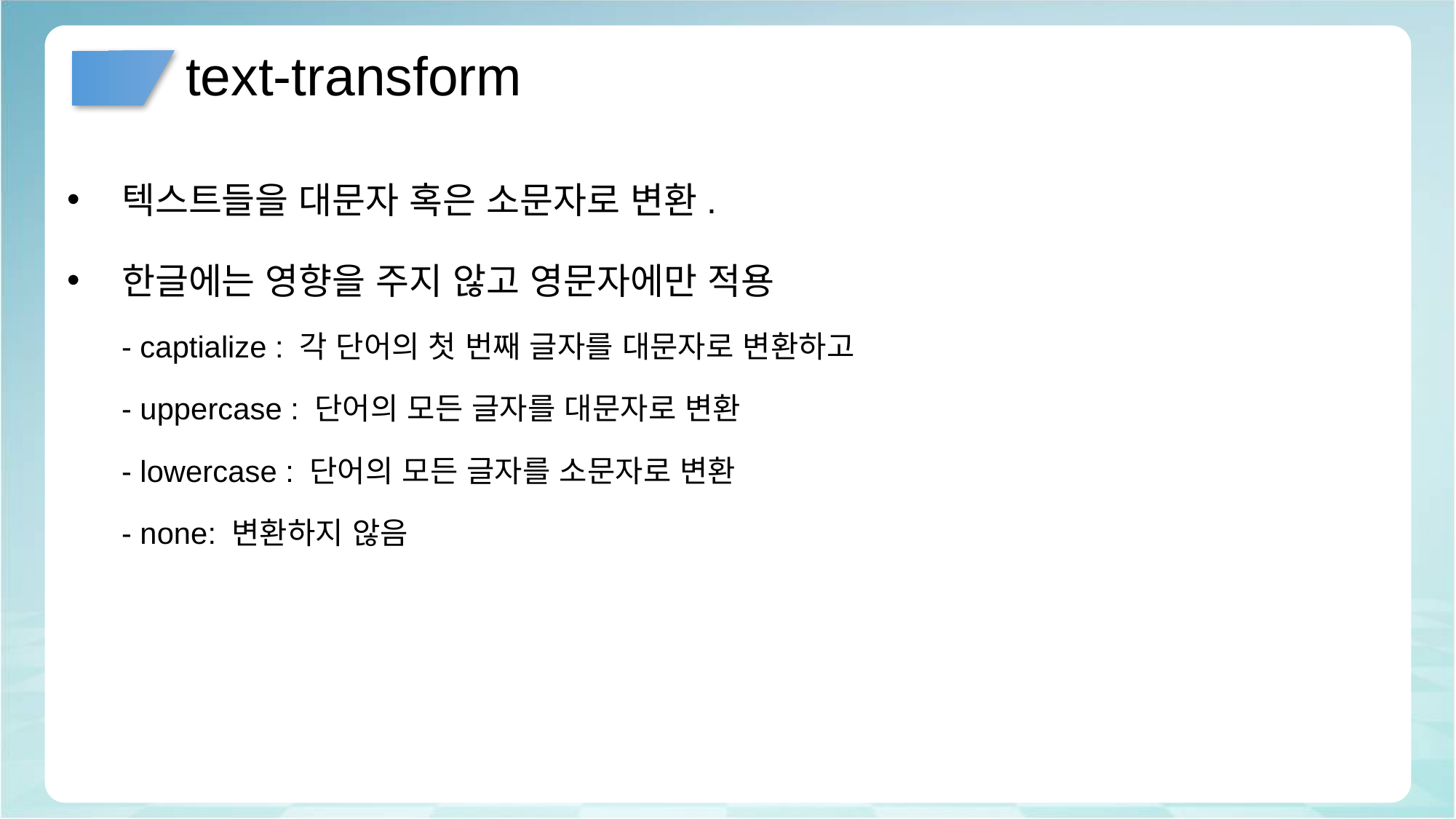

# text-transform
텍스트들을 대문자 혹은 소문자로 변환.
한글에는 영향을 주지 않고 영문자에만 적용
- captialize : 각 단어의 첫 번째 글자를 대문자로 변환하고
- uppercase : 단어의 모든 글자를 대문자로 변환
- lowercase : 단어의 모든 글자를 소문자로 변환
- none: 변환하지 않음